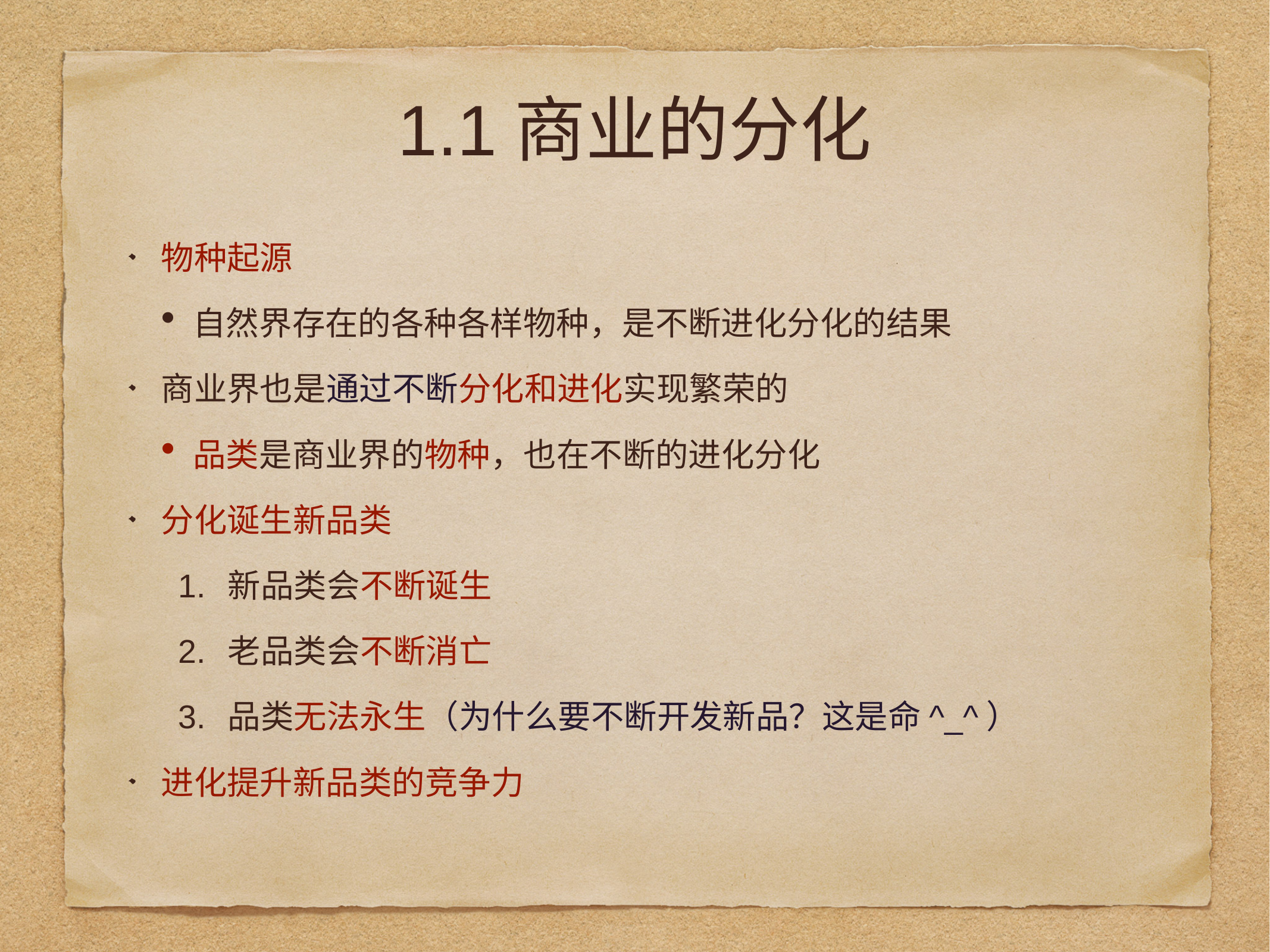

# 1.1商业的分化
物种起源
自然界存在的各种各样物种，是不断进化分化的结果
商业界也是通过不断分化和进化实现繁荣的
品类是商业界的物种，也在不断的进化分化
分化诞生新品类
新品类会不断诞生
老品类会不断消亡
品类无法永生（为什么要不断开发新品？这是命^_^）
进化提升新品类的竞争力